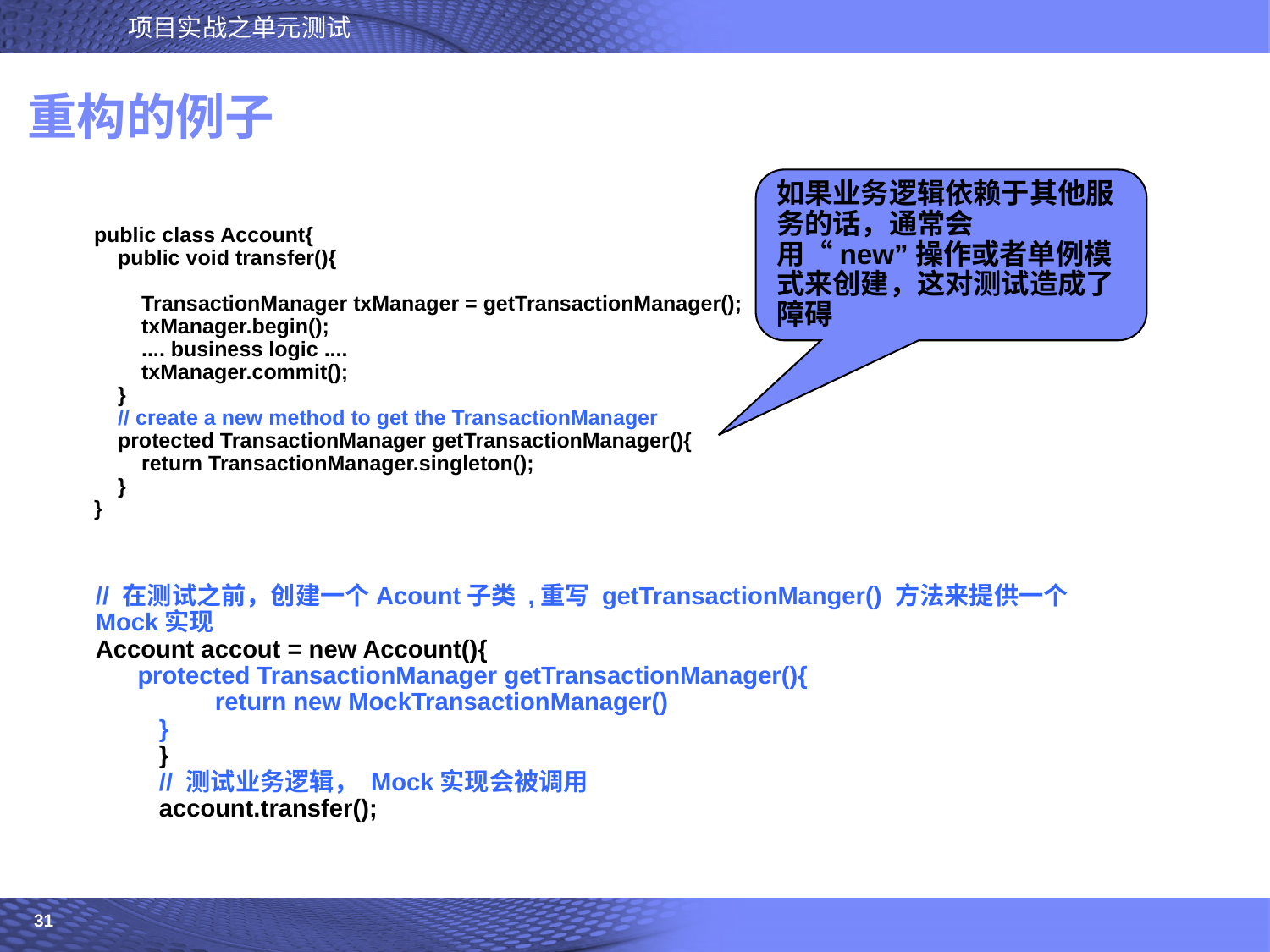

# 重构的例子

如果业务逻辑依赖于其他服务的话，通常会用“new”操作或者单例模式来创建，这对测试造成了障碍

public class Account{
    public void transfer(){

        TransactionManager txManager = getTransactionManager();
        txManager.begin();
        .... business logic ....
        txManager.commit();
    }
    // create a new method to get the TransactionManager
    protected TransactionManager getTransactionManager(){
        return TransactionManager.singleton();
    }
}
// 在测试之前，创建一个Acount子类 ,重写 getTransactionManger() 方法来提供一个Mock实现
Account accout = new Account(){
      protected TransactionManager getTransactionManager(){
        return new MockTransactionManager()
}
}
// 测试业务逻辑， Mock实现会被调用
account.transfer();

31